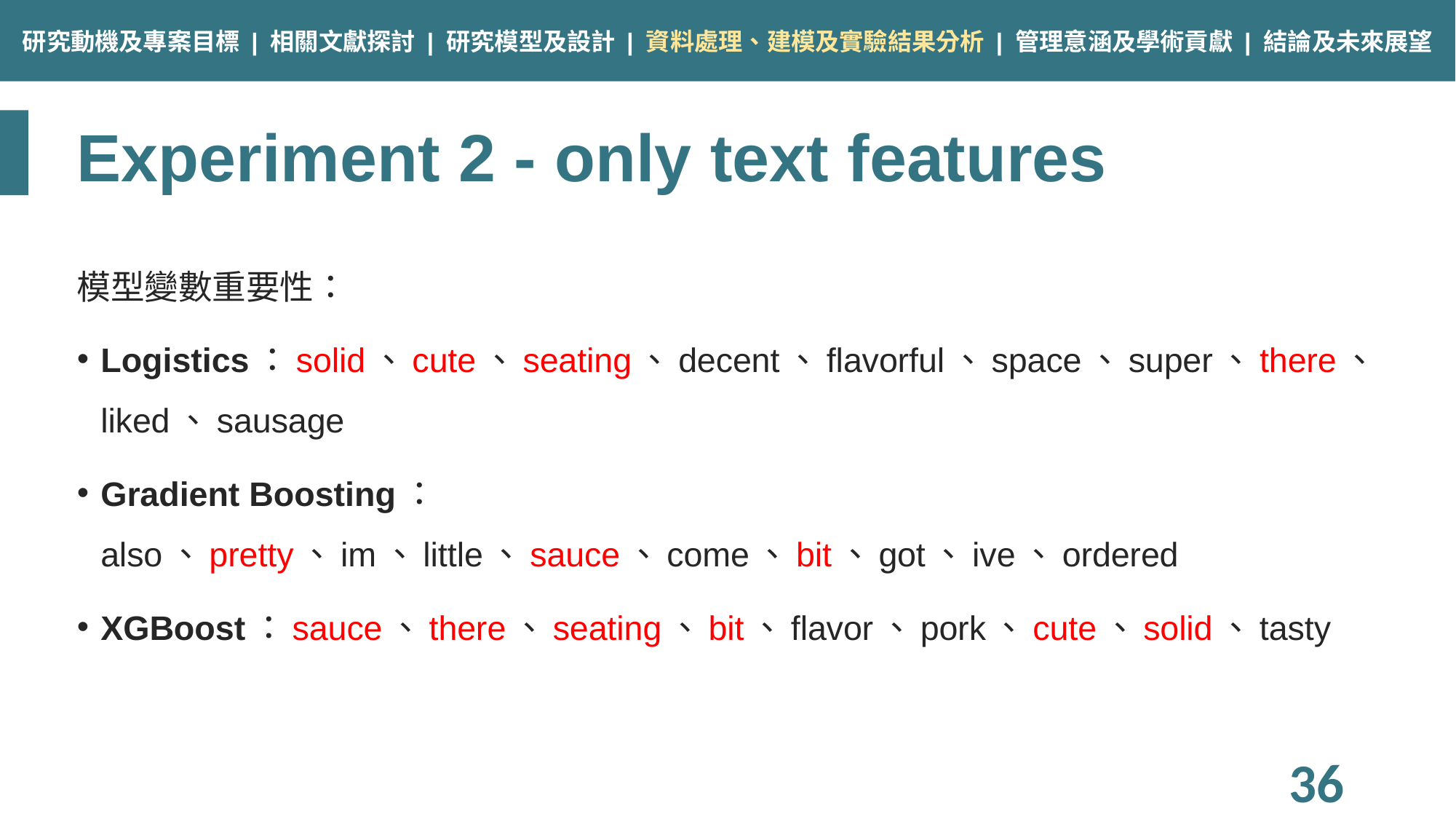

研究動機及專案目標 | 相關文獻探討 | 研究模型及設計 | 資料處理、建模及實驗結果分析 | 管理意涵及學術貢獻 | 結論及未來展望
# Experiment 2 - only text features
模型變數重要性：
Logistics：solid、cute、seating、decent、flavorful、space、super、there、liked、sausage
Gradient Boosting：also、pretty、im、little、sauce、come、bit、got、ive、ordered
XGBoost：sauce、there、seating、bit、flavor、pork、cute、solid、tasty

36